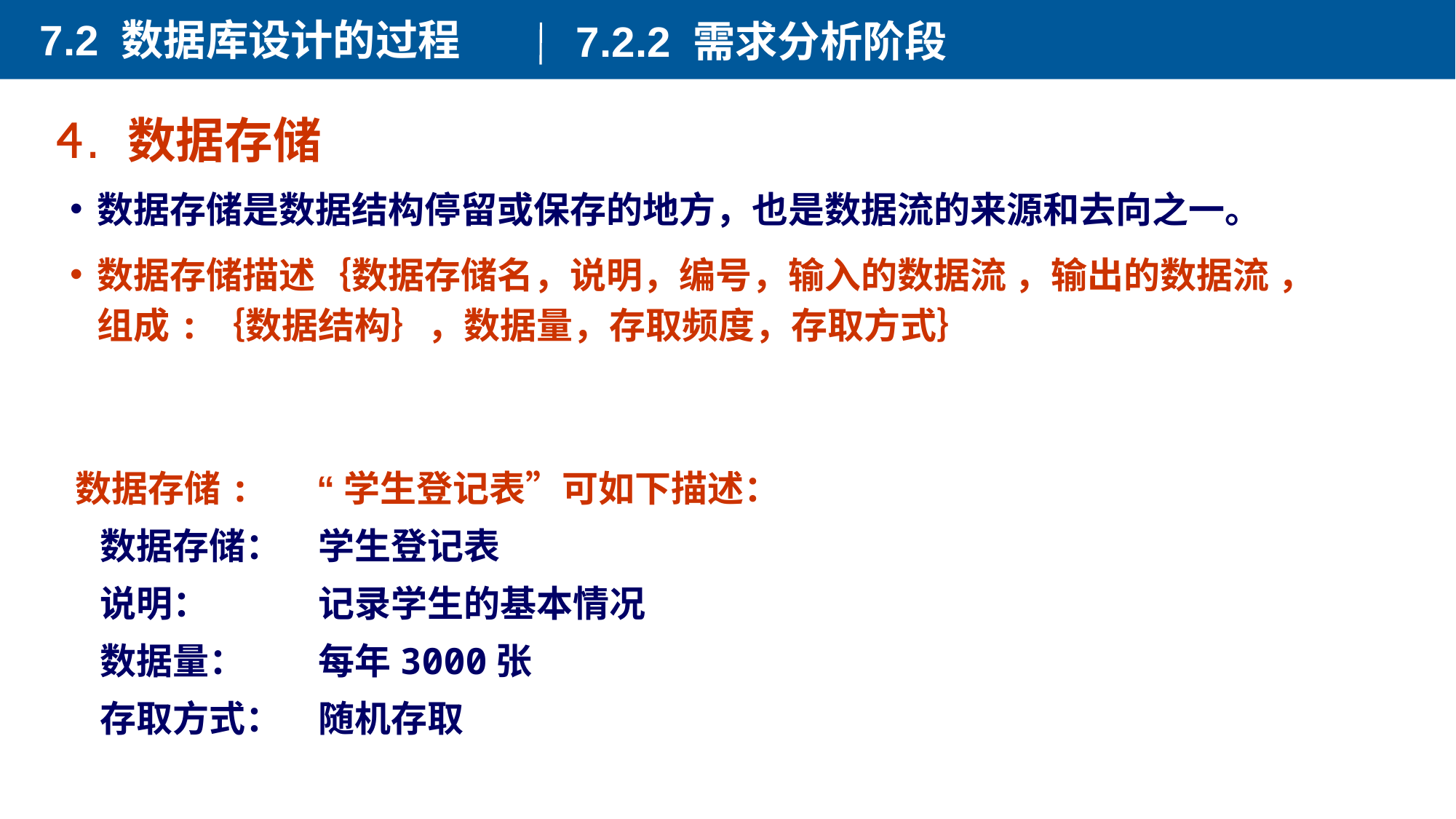

7.2 数据库设计的过程
7.2.2 需求分析阶段
4. 数据存储

数据存储是数据结构停留或保存的地方，也是数据流的来源和去向之一。
数据存储描述｛数据存储名，说明，编号，输入的数据流 ，输出的数据流 ，组成:｛数据结构｝，数据量，存取频度，存取方式｝
数据存储:   “学生登记表”可如下描述：
  数据存储：　学生登记表
  说明：　　　记录学生的基本情况
  数据量：　　每年3000张
  存取方式：　随机存取